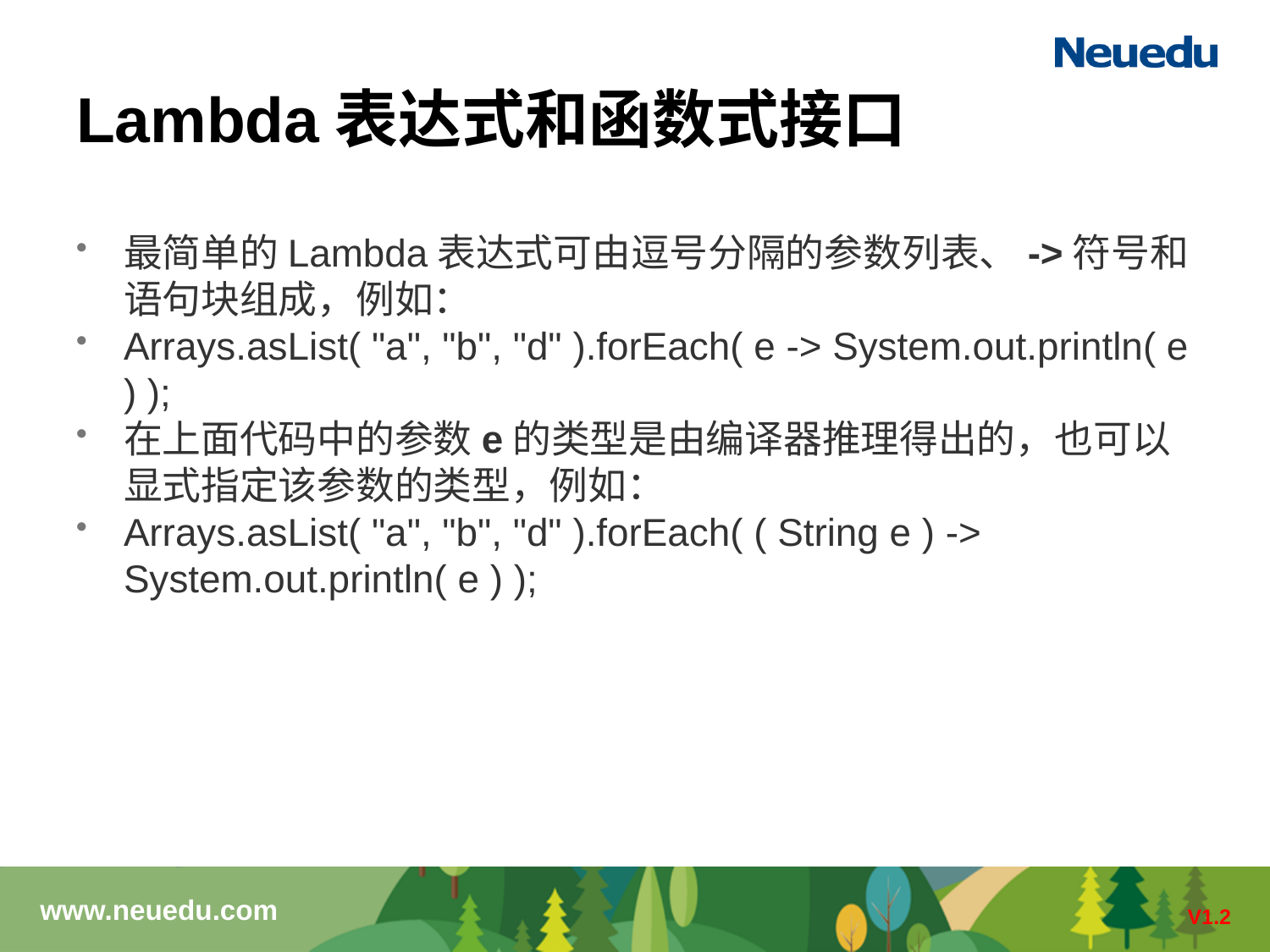

# Lambda表达式和函数式接口
最简单的Lambda表达式可由逗号分隔的参数列表、->符号和语句块组成，例如：
Arrays.asList( "a", "b", "d" ).forEach( e -> System.out.println( e ) );
在上面代码中的参数e的类型是由编译器推理得出的，也可以显式指定该参数的类型，例如：
Arrays.asList( "a", "b", "d" ).forEach( ( String e ) -> System.out.println( e ) );